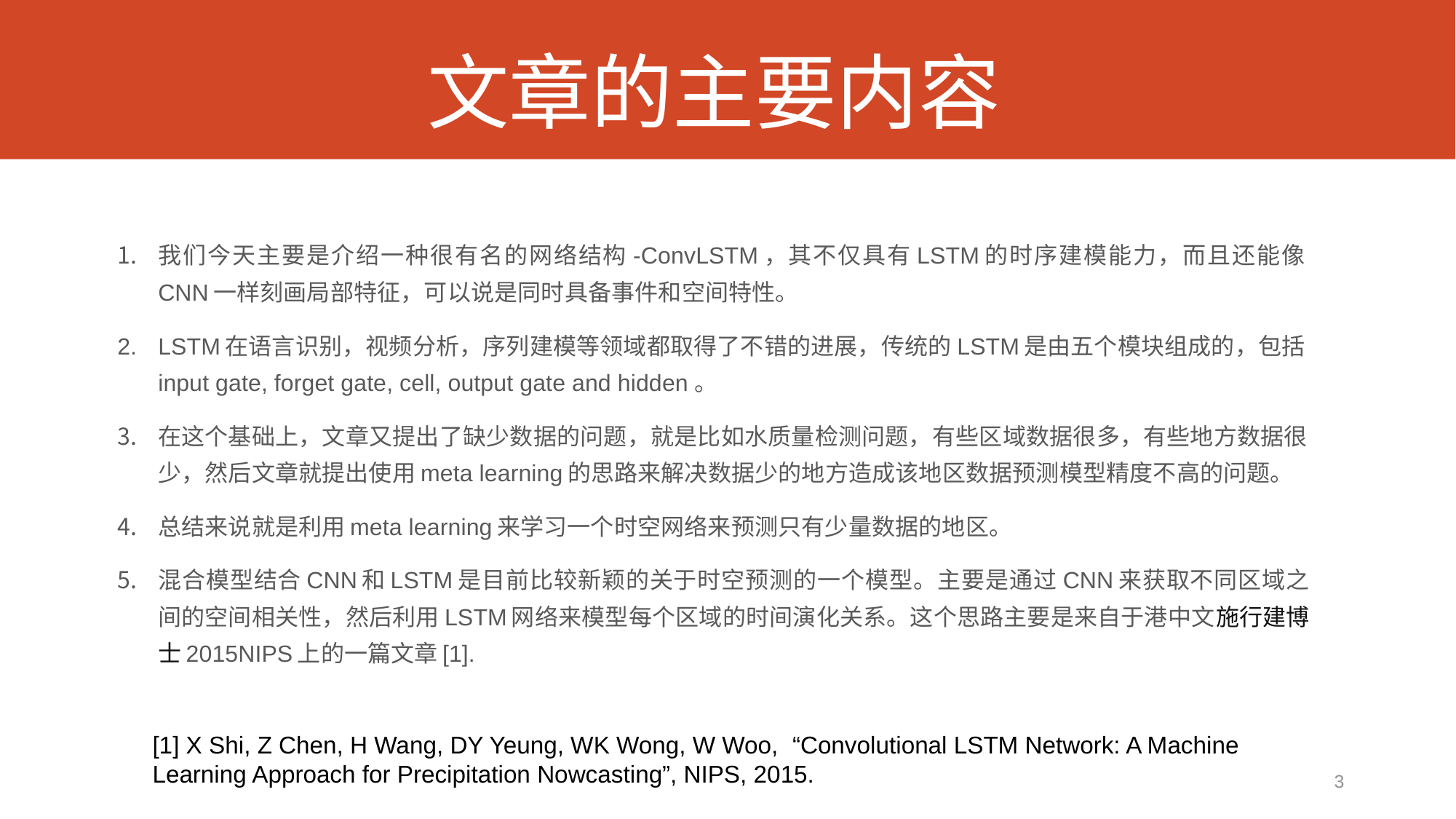

# 文章的主要内容
我们今天主要是介绍一种很有名的网络结构-ConvLSTM，其不仅具有LSTM的时序建模能力，而且还能像CNN一样刻画局部特征，可以说是同时具备事件和空间特性。
LSTM在语言识别，视频分析，序列建模等领域都取得了不错的进展，传统的LSTM是由五个模块组成的，包括input gate, forget gate, cell, output gate and hidden。
在这个基础上，文章又提出了缺少数据的问题，就是比如水质量检测问题，有些区域数据很多，有些地方数据很少，然后文章就提出使用meta learning的思路来解决数据少的地方造成该地区数据预测模型精度不高的问题。
总结来说就是利用meta learning来学习一个时空网络来预测只有少量数据的地区。
混合模型结合CNN和LSTM是目前比较新颖的关于时空预测的一个模型。主要是通过CNN来获取不同区域之间的空间相关性，然后利用LSTM网络来模型每个区域的时间演化关系。这个思路主要是来自于港中文施行建博士2015NIPS上的一篇文章[1].

[1] X Shi, Z Chen, H Wang, DY Yeung, WK Wong, W Woo,  “Convolutional LSTM Network: A Machine Learning Approach for Precipitation Nowcasting”, NIPS, 2015.
3